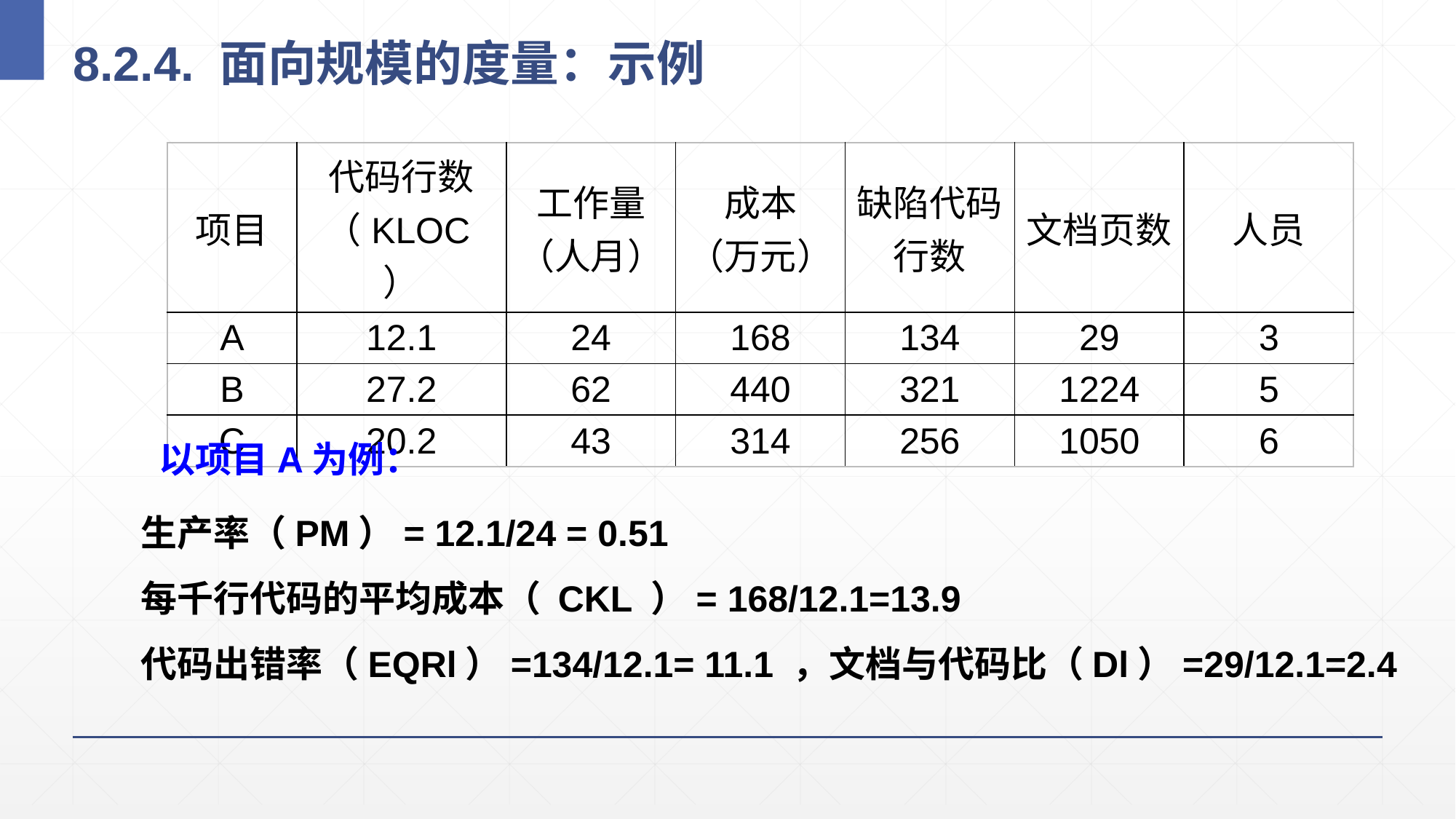

# 8.2.4. 面向规模的度量：示例
| 项目 | 代码行数（KLOC） | 工作量（人月） | 成本 （万元） | 缺陷代码行数 | 文档页数 | 人员 |
| --- | --- | --- | --- | --- | --- | --- |
| A | 12.1 | 24 | 168 | 134 | 29 | 3 |
| B | 27.2 | 62 | 440 | 321 | 1224 | 5 |
| C | 20.2 | 43 | 314 | 256 | 1050 | 6 |
以项目A为例：
生产率（PM）= 12.1/24 = 0.51
每千行代码的平均成本（ CKL ）= 168/12.1=13.9
代码出错率（EQRl）=134/12.1= 11.1 ，文档与代码比（Dl）=29/12.1=2.4